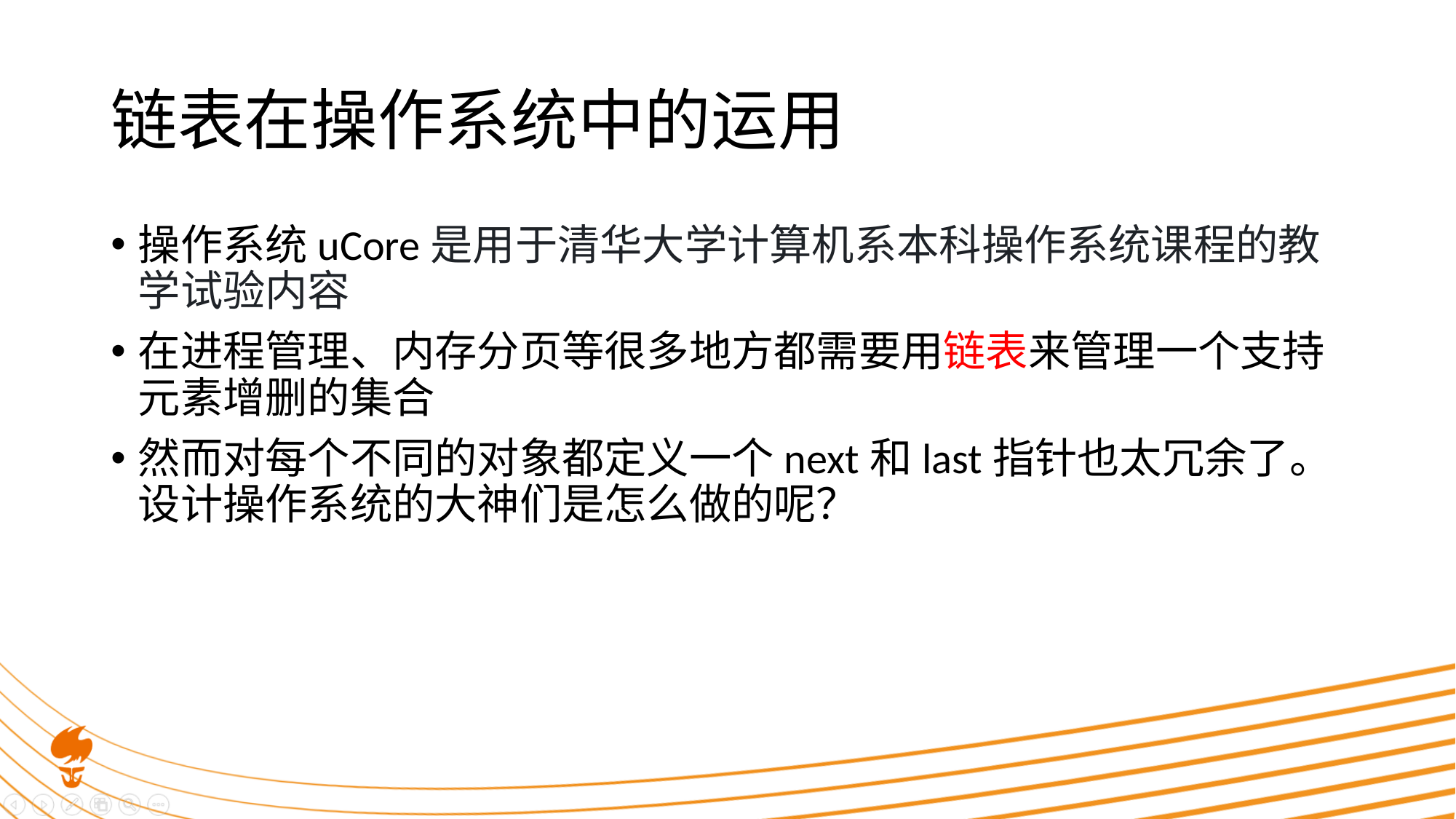

# 链表在操作系统中的运用
操作系统uCore是用于清华大学计算机系本科操作系统课程的教学试验内容
在进程管理、内存分页等很多地方都需要用链表来管理一个支持元素增删的集合
然而对每个不同的对象都定义一个next和last指针也太冗余了。设计操作系统的大神们是怎么做的呢？